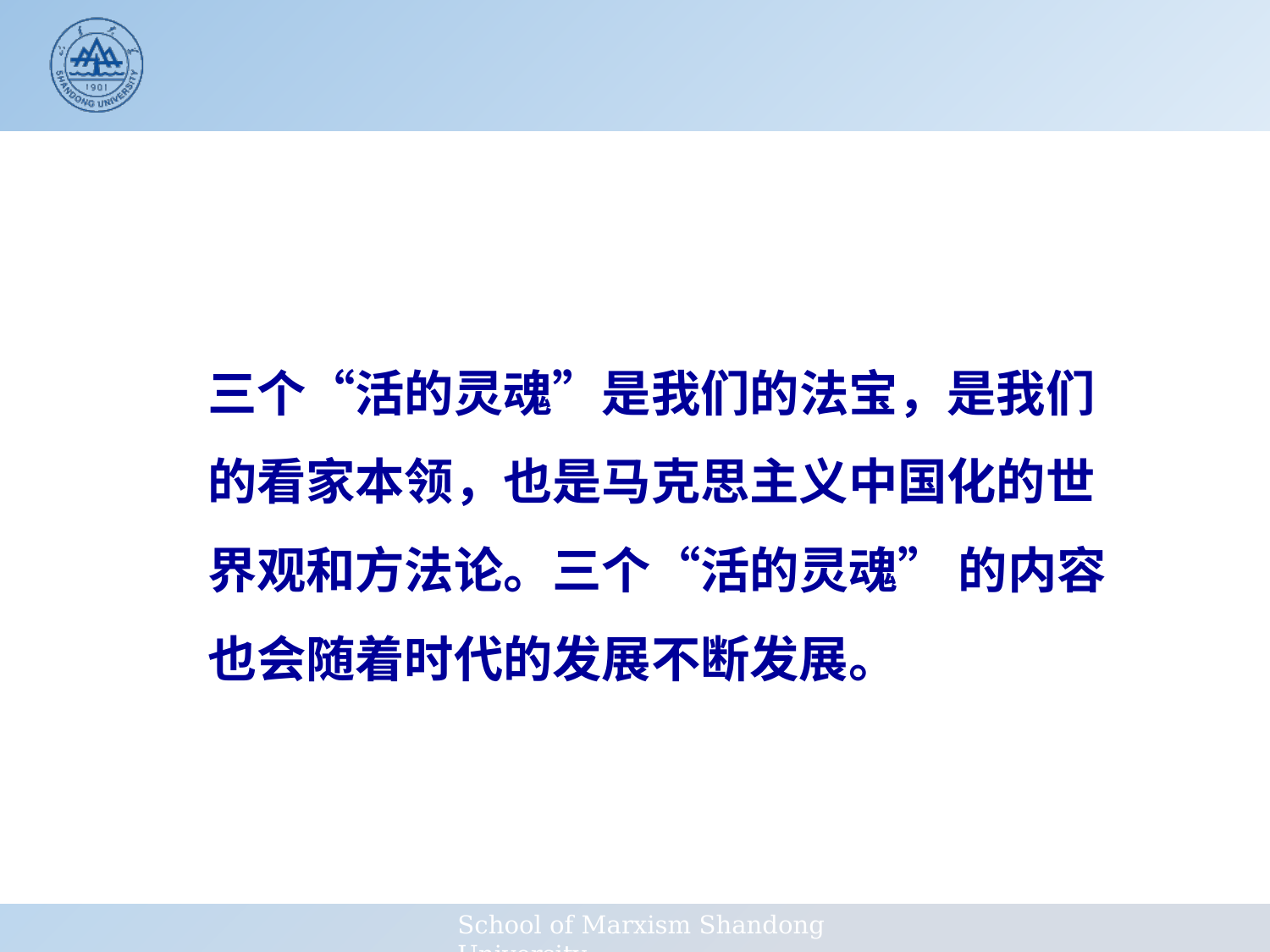

三个“活的灵魂”是我们的法宝，是我们的看家本领，也是马克思主义中国化的世界观和方法论。三个“活的灵魂” 的内容也会随着时代的发展不断发展。